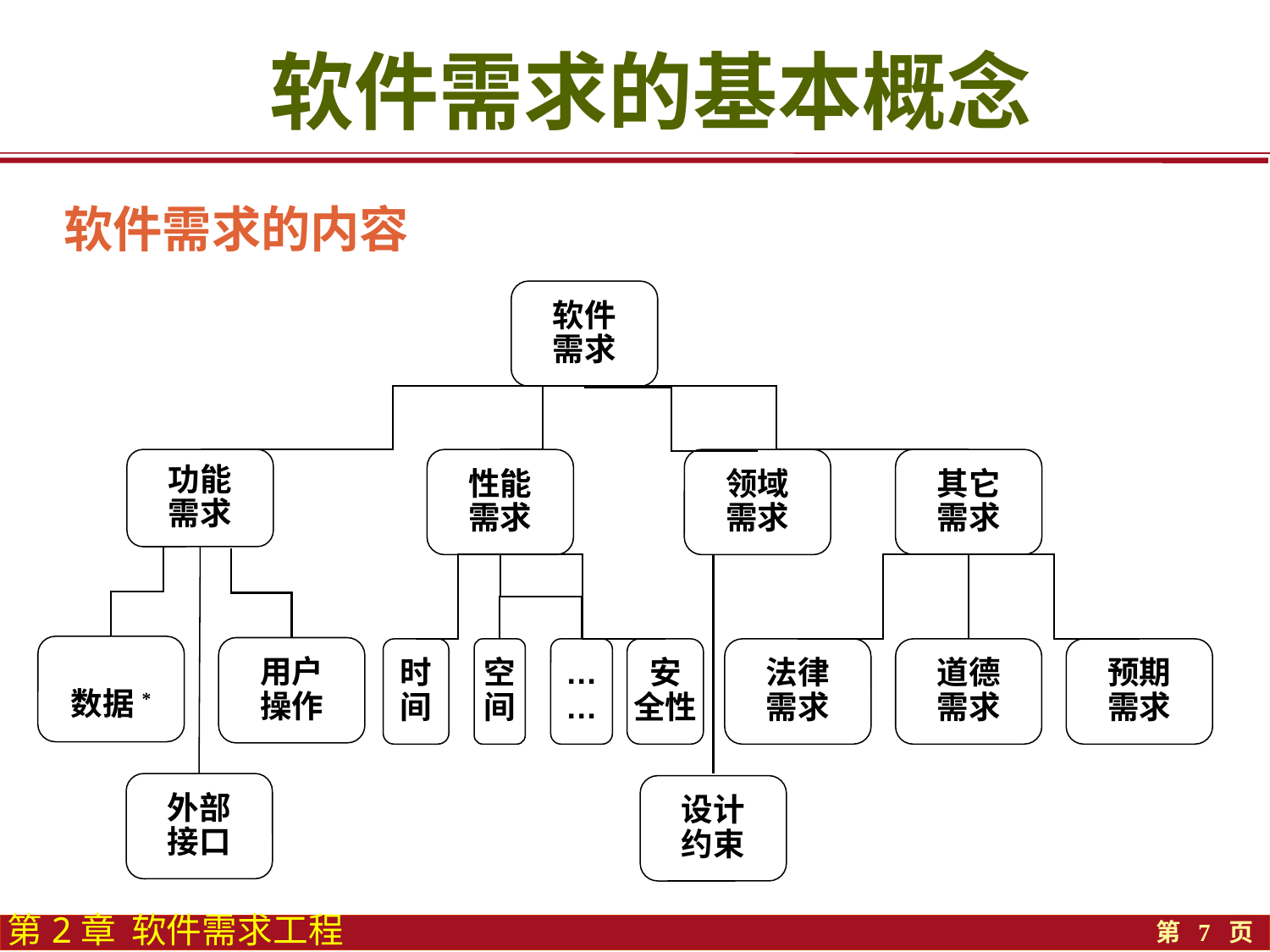

软件需求的基本概念
软件需求的内容
软件
需求
功能
需求
性能
需求
领域
需求
其它
需求
数据*
用户
操作
时
间
空
间
…
…
安
全性
法律
需求
道德
需求
预期
需求
外部
接口
设计
约束